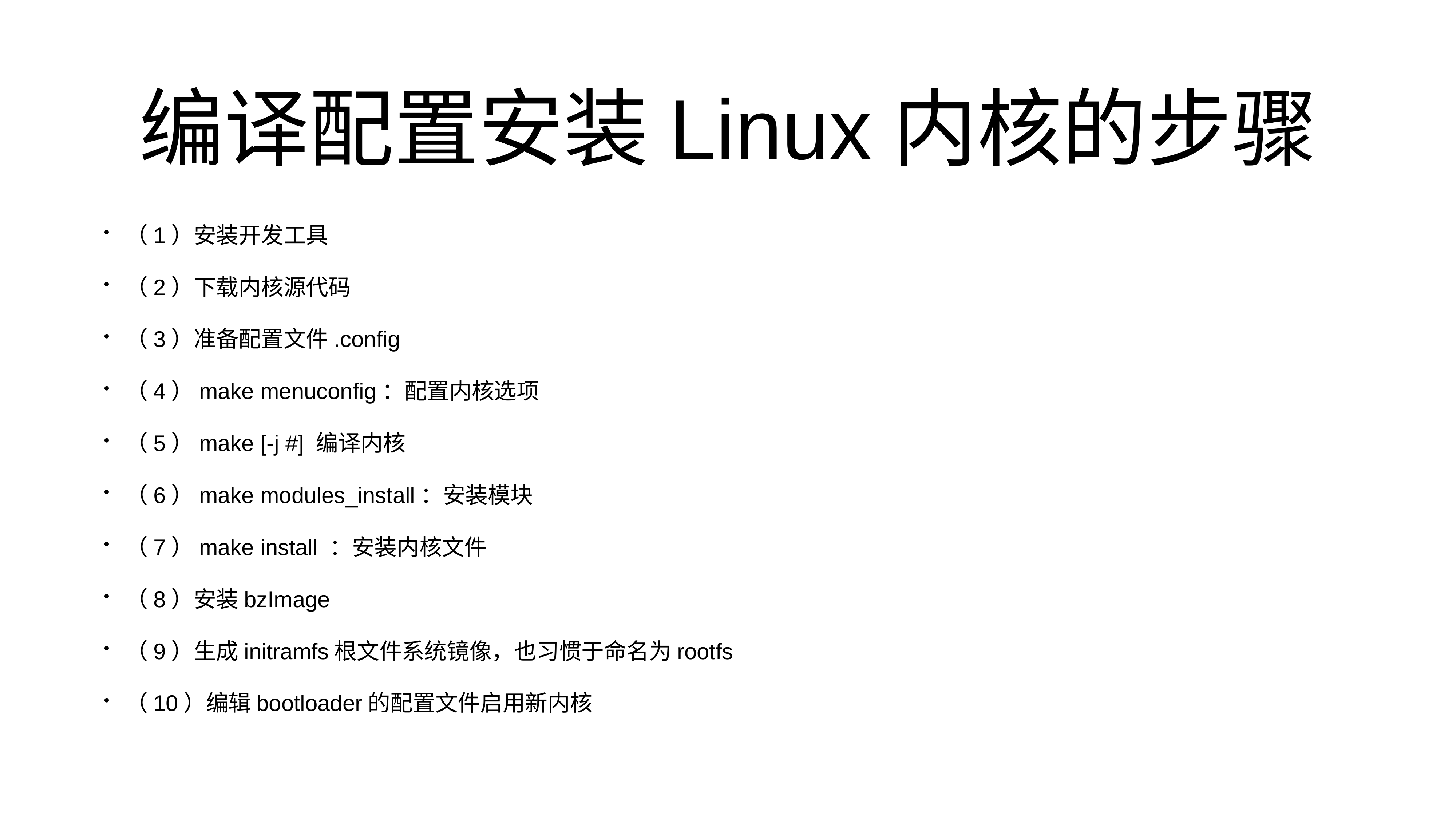

# 编译配置安装Linux内核的步骤
（1）安装开发工具
（2）下载内核源代码
（3）准备配置文件.config
（4）make menuconfig：配置内核选项
（5）make [-j #] 编译内核
（6）make modules_install：安装模块
（7）make install ：安装内核文件
（8）安装bzImage
（9）生成initramfs根文件系统镜像，也习惯于命名为rootfs
（10）编辑bootloader的配置文件启用新内核